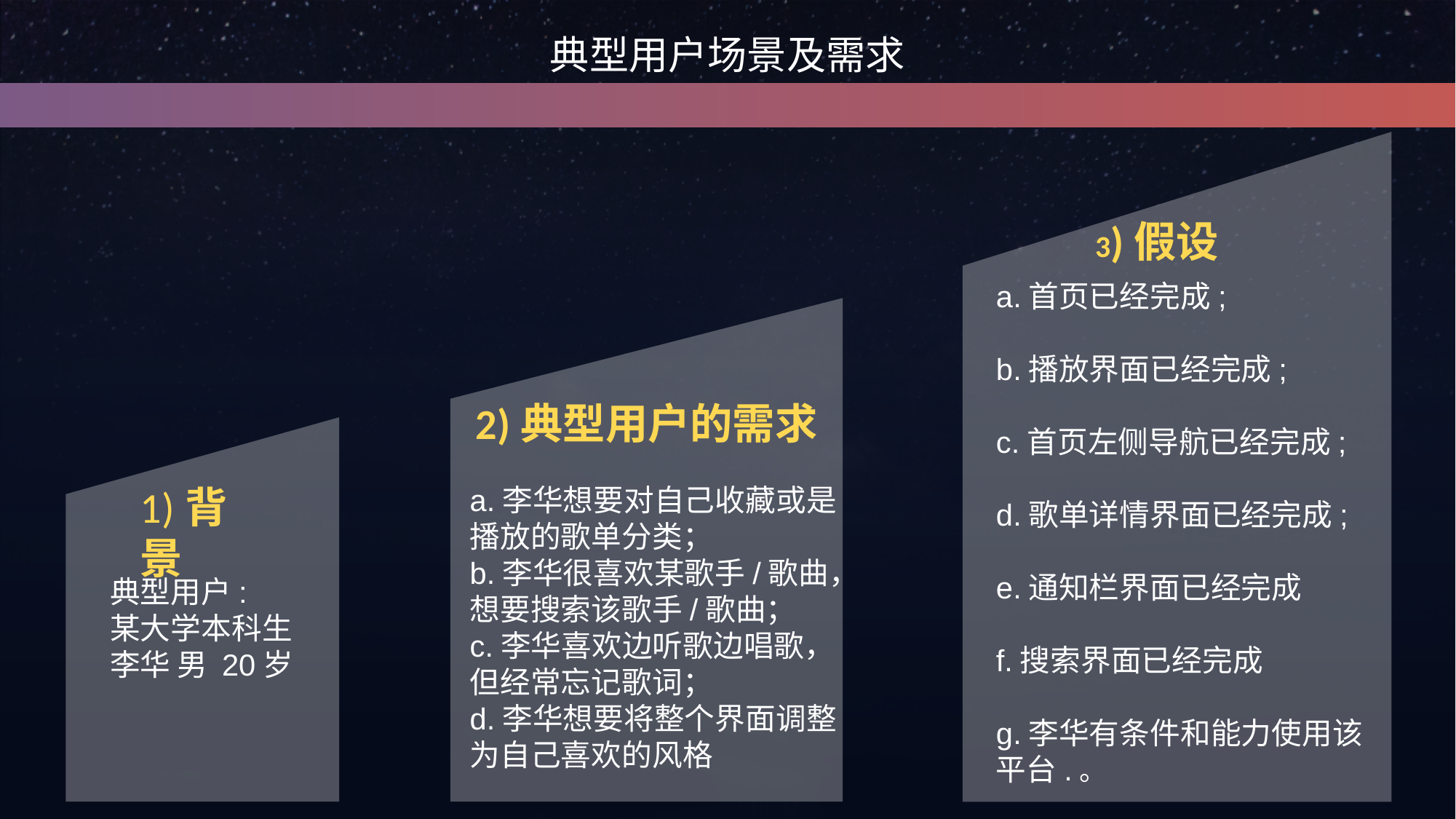

典型用户场景及需求

3)假设
a.首页已经完成;

b.播放界面已经完成;

c.首页左侧导航已经完成;

d.歌单详情界面已经完成;

e.通知栏界面已经完成

f.搜索界面已经完成

g.李华有条件和能力使用该平台.。

2)典型用户的需求

1)背景

a.李华想要对自己收藏或是播放的歌单分类；
b.李华很喜欢某歌手/歌曲，想要搜索该歌手/歌曲；
c.李华喜欢边听歌边唱歌，但经常忘记歌词；
d.李华想要将整个界面调整为自己喜欢的风格
典型用户:
某大学本科生李华 男 20岁